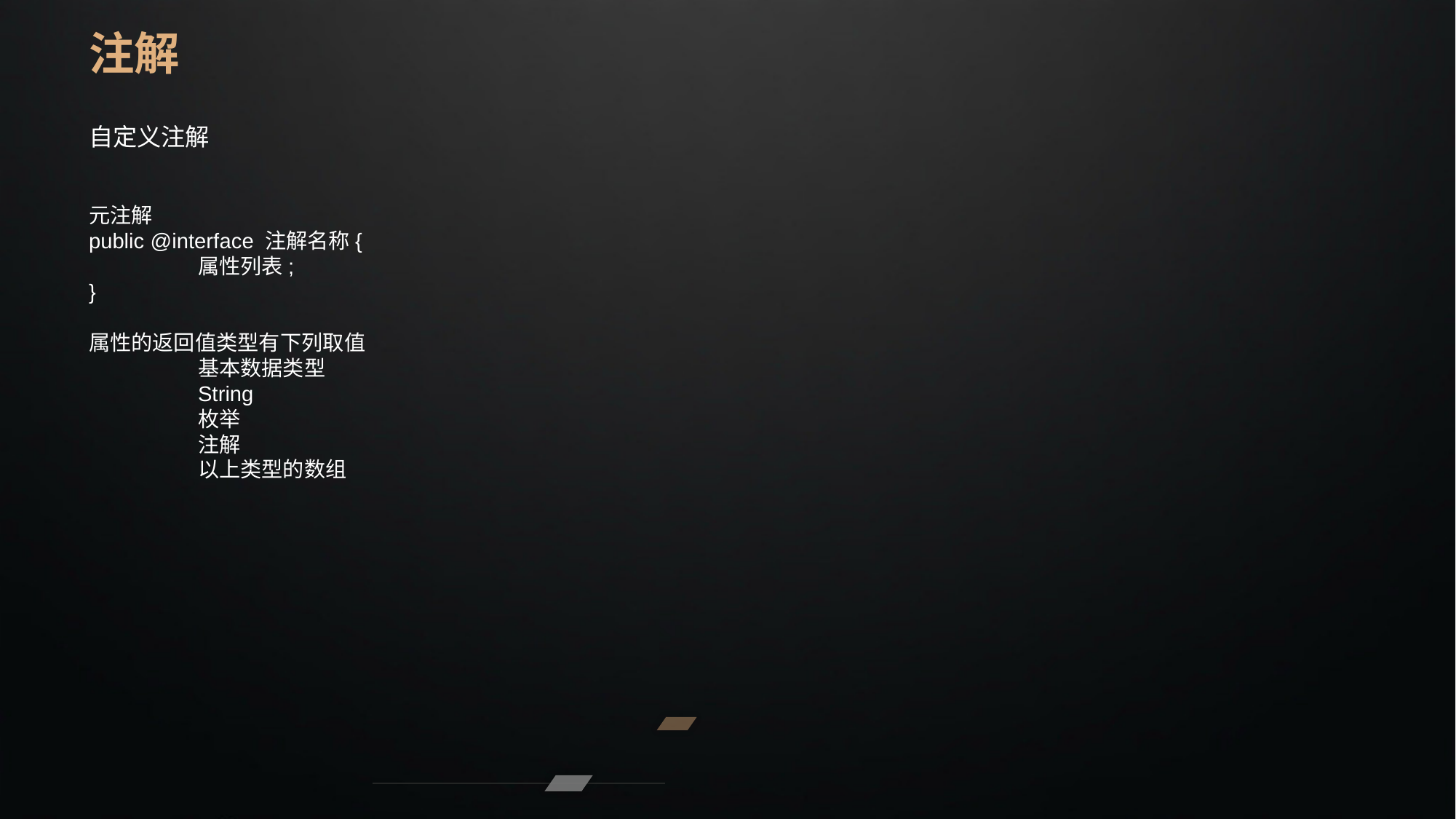

注解
自定义注解

元注解
public @interface 注解名称{
	属性列表;
}

属性的返回值类型有下列取值
	基本数据类型
	String
	枚举
	注解
	以上类型的数组